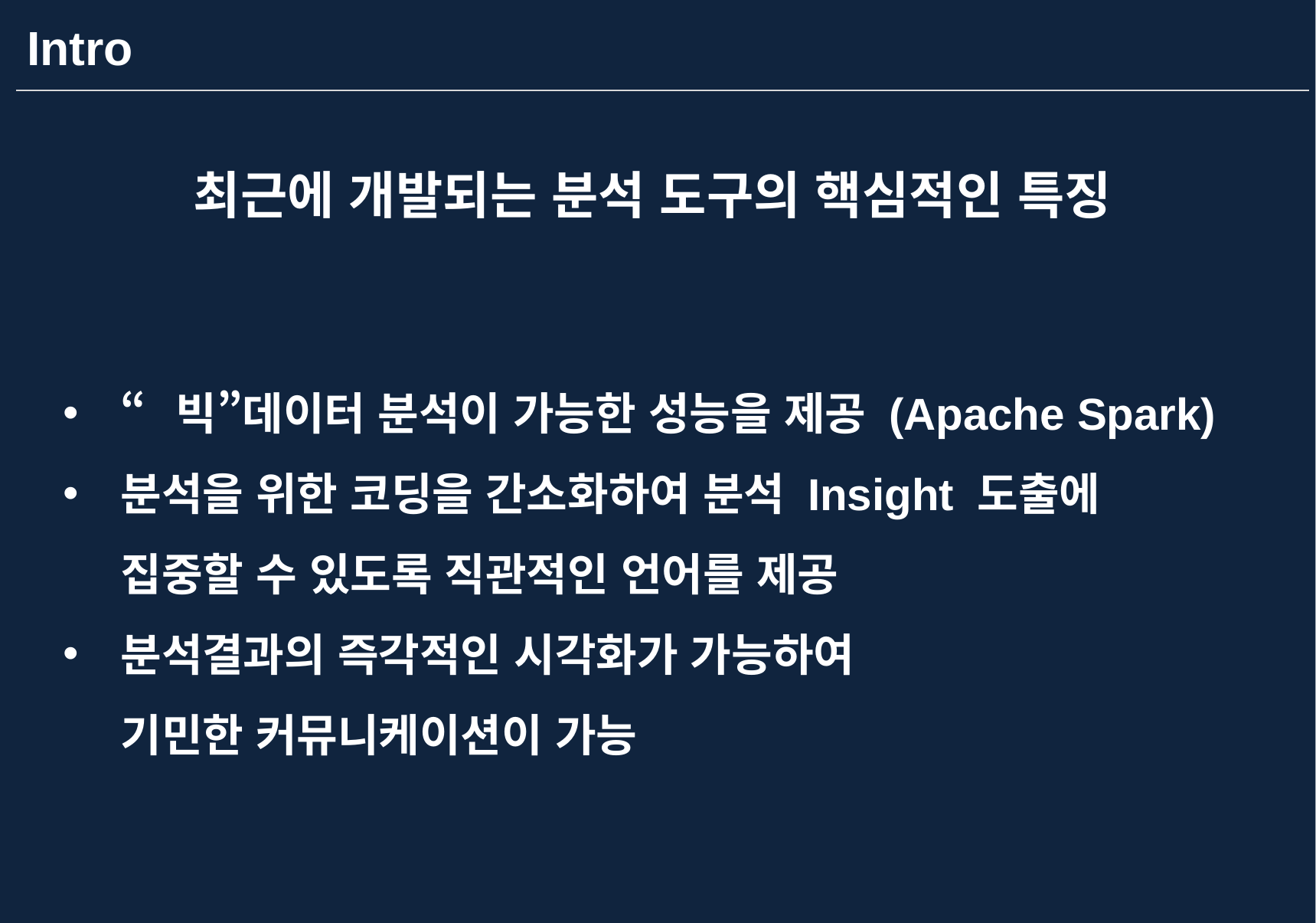

Intro
최근에 개발되는 분석 도구의 핵심적인 특징
“빅”데이터 분석이 가능한 성능을 제공 (Apache Spark)
분석을 위한 코딩을 간소화하여 분석 Insight 도출에
집중할 수 있도록 직관적인 언어를 제공
분석결과의 즉각적인 시각화가 가능하여
기민한 커뮤니케이션이 가능